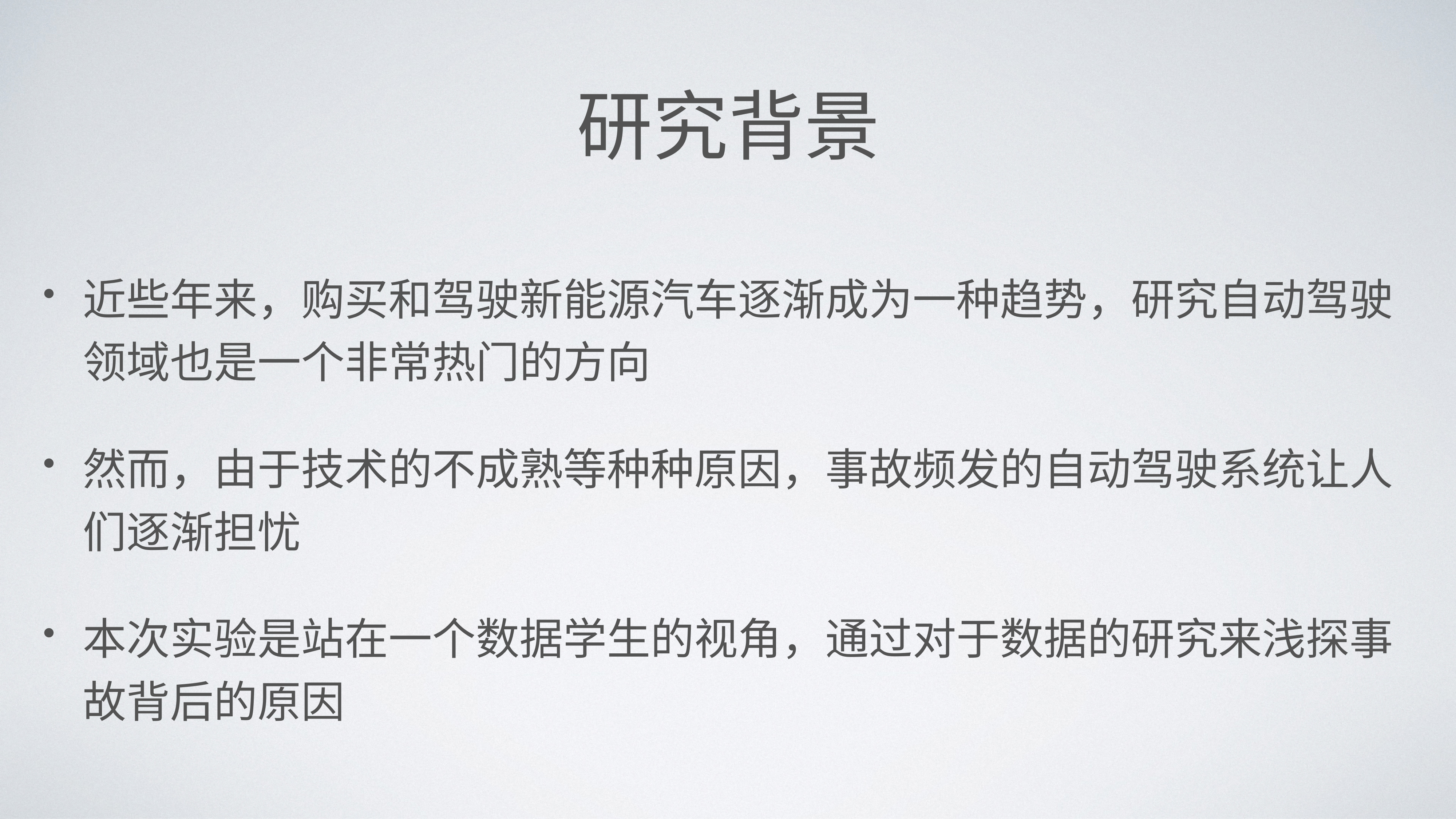

# 研究背景
近些年来，购买和驾驶新能源汽车逐渐成为一种趋势，研究自动驾驶领域也是一个非常热门的方向
然而，由于技术的不成熟等种种原因，事故频发的自动驾驶系统让人们逐渐担忧
本次实验是站在一个数据学生的视角，通过对于数据的研究来浅探事故背后的原因